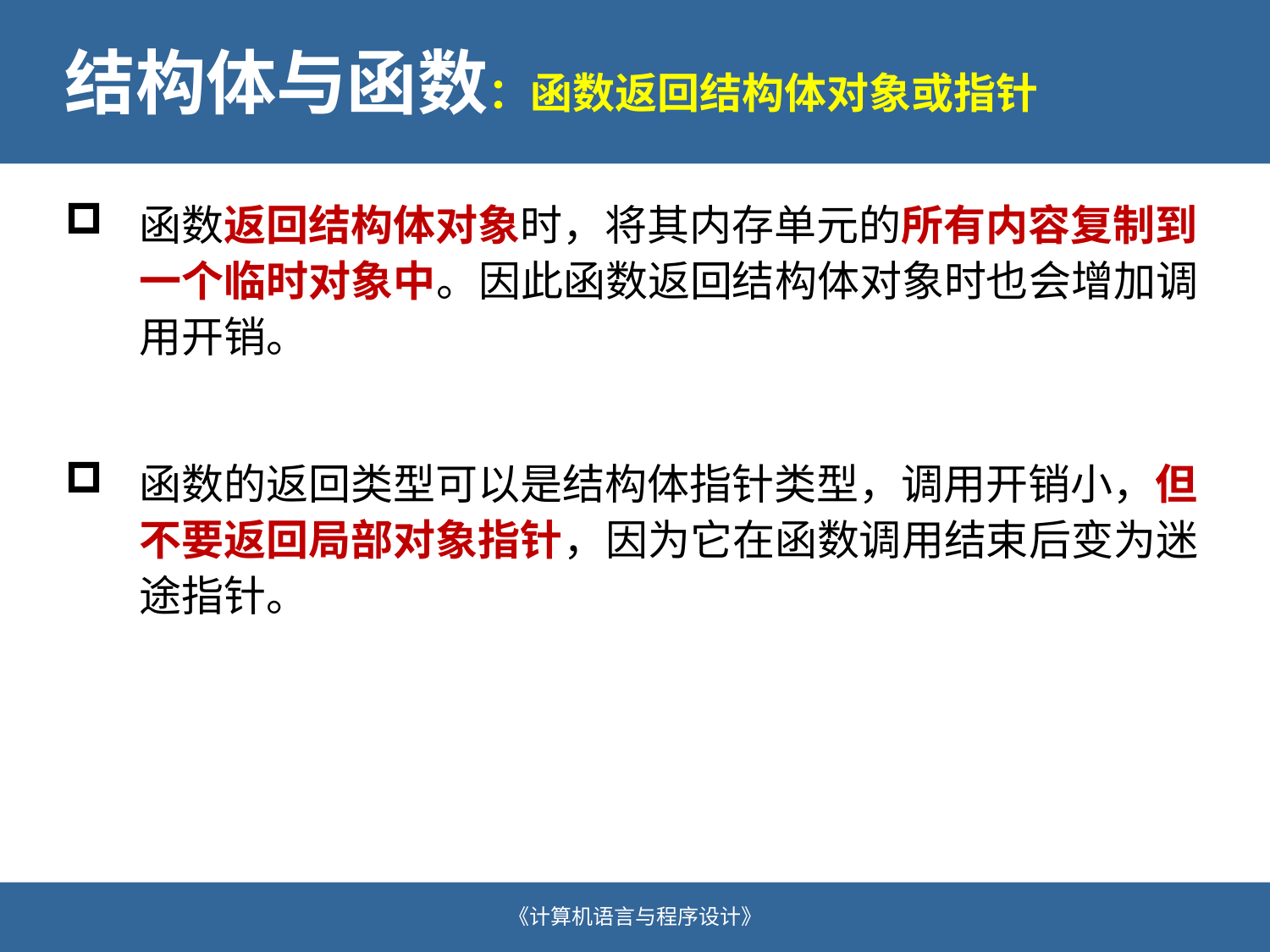

# 结构体与函数：函数返回结构体对象或指针
函数返回结构体对象时，将其内存单元的所有内容复制到一个临时对象中。因此函数返回结构体对象时也会增加调用开销。

函数的返回类型可以是结构体指针类型，调用开销小，但不要返回局部对象指针，因为它在函数调用结束后变为迷途指针。

《计算机语言与程序设计》
37